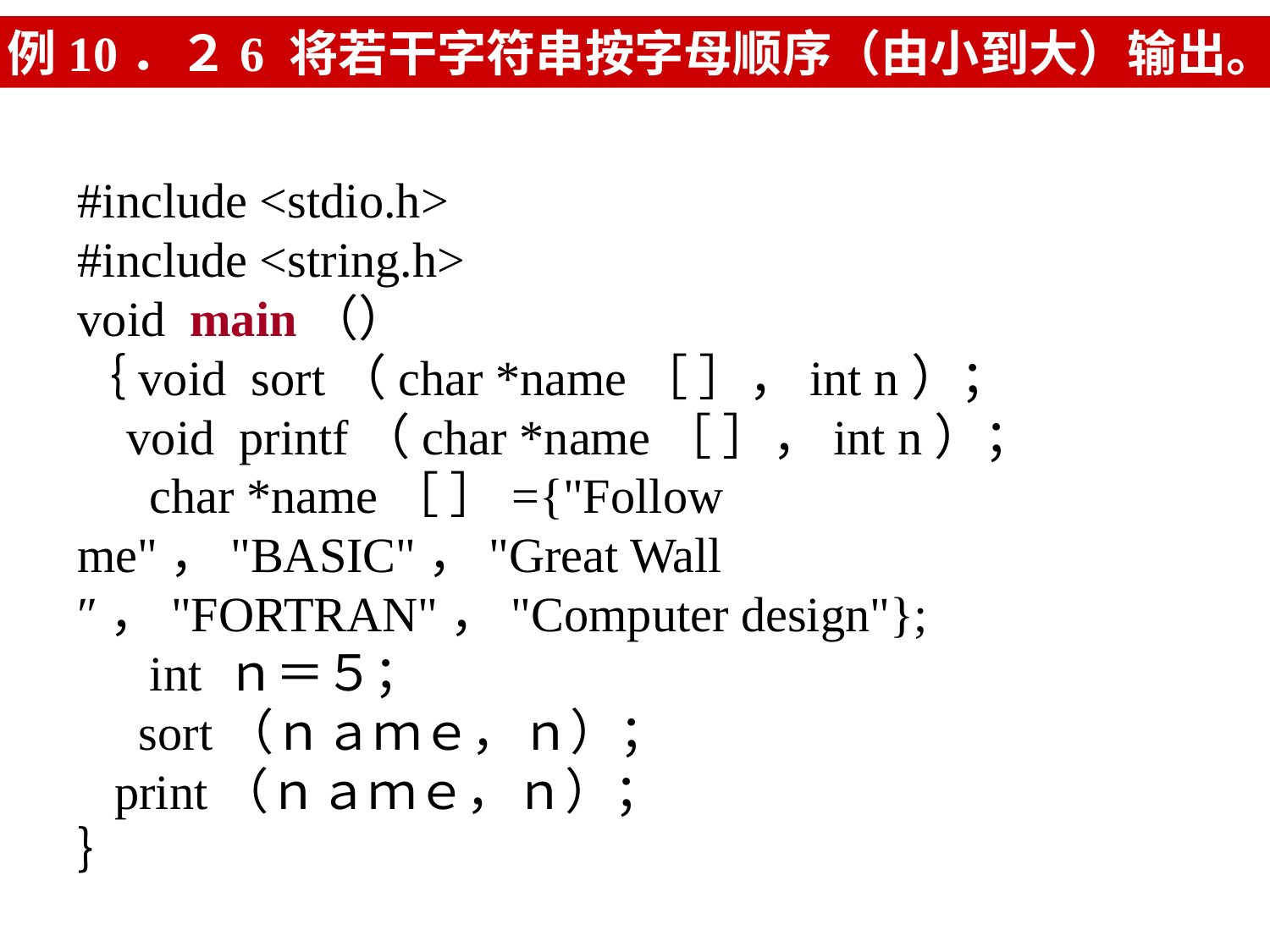

例10．２6 将若干字符串按字母顺序（由小到大）输出。
#include <stdio.h>
#include <string.h>
void  main（）
｛void  sort（char *name［ ］，int n）；
    void  printf（char *name［ ］，int n）；
　 char *name［ ］={"Follow me"，"BASIC"，"Great Wall″，"FORTRAN"，"Computer design"};
　 int ｎ＝５；
　sort（ｎａｍｅ，ｎ）；
   print（ｎａｍｅ，ｎ）；
｝